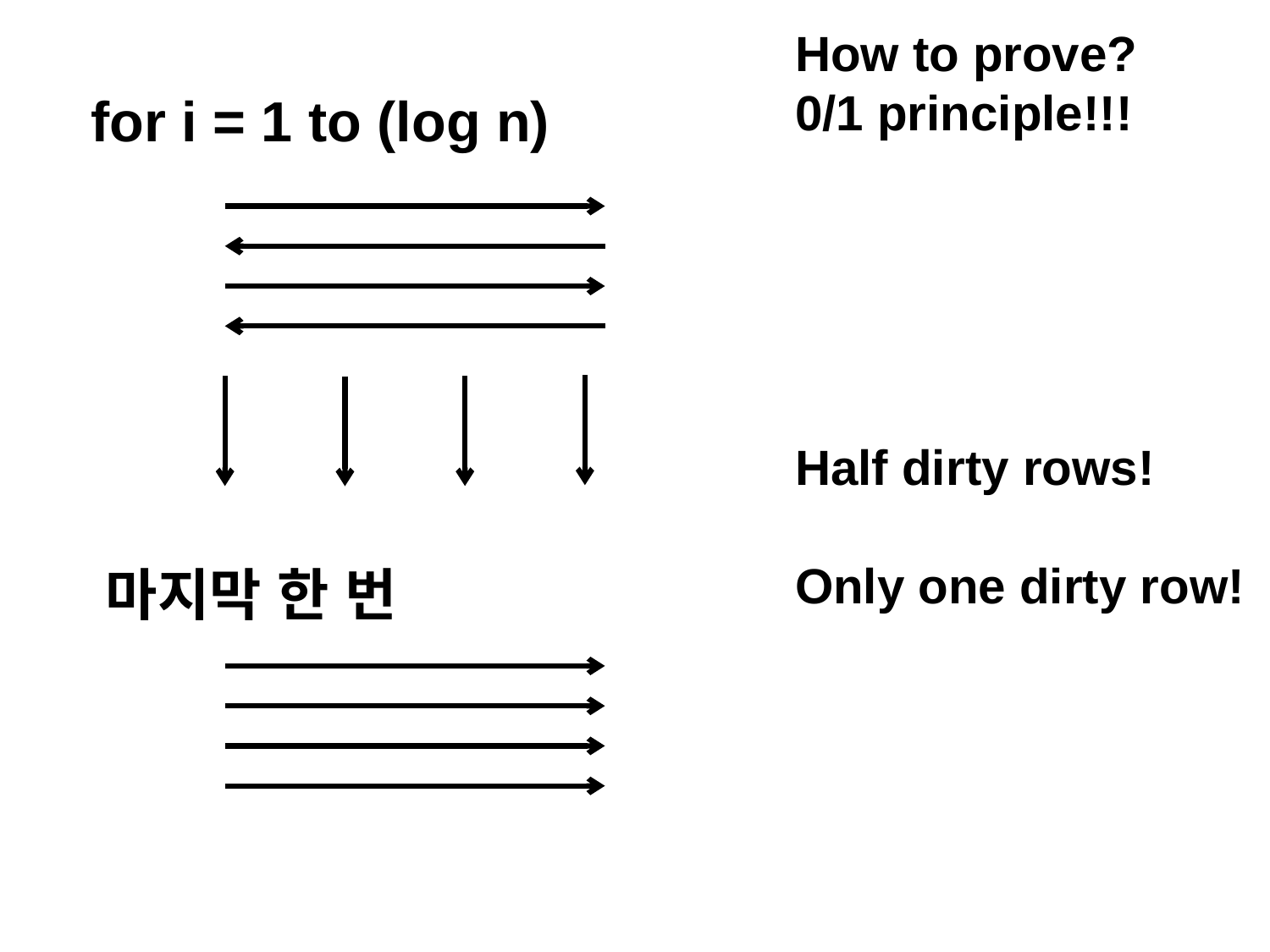

for i = 1 to (log n)

     마지막 한 번
How to prove?
0/1 principle!!!

Half dirty rows!

Only one dirty row!